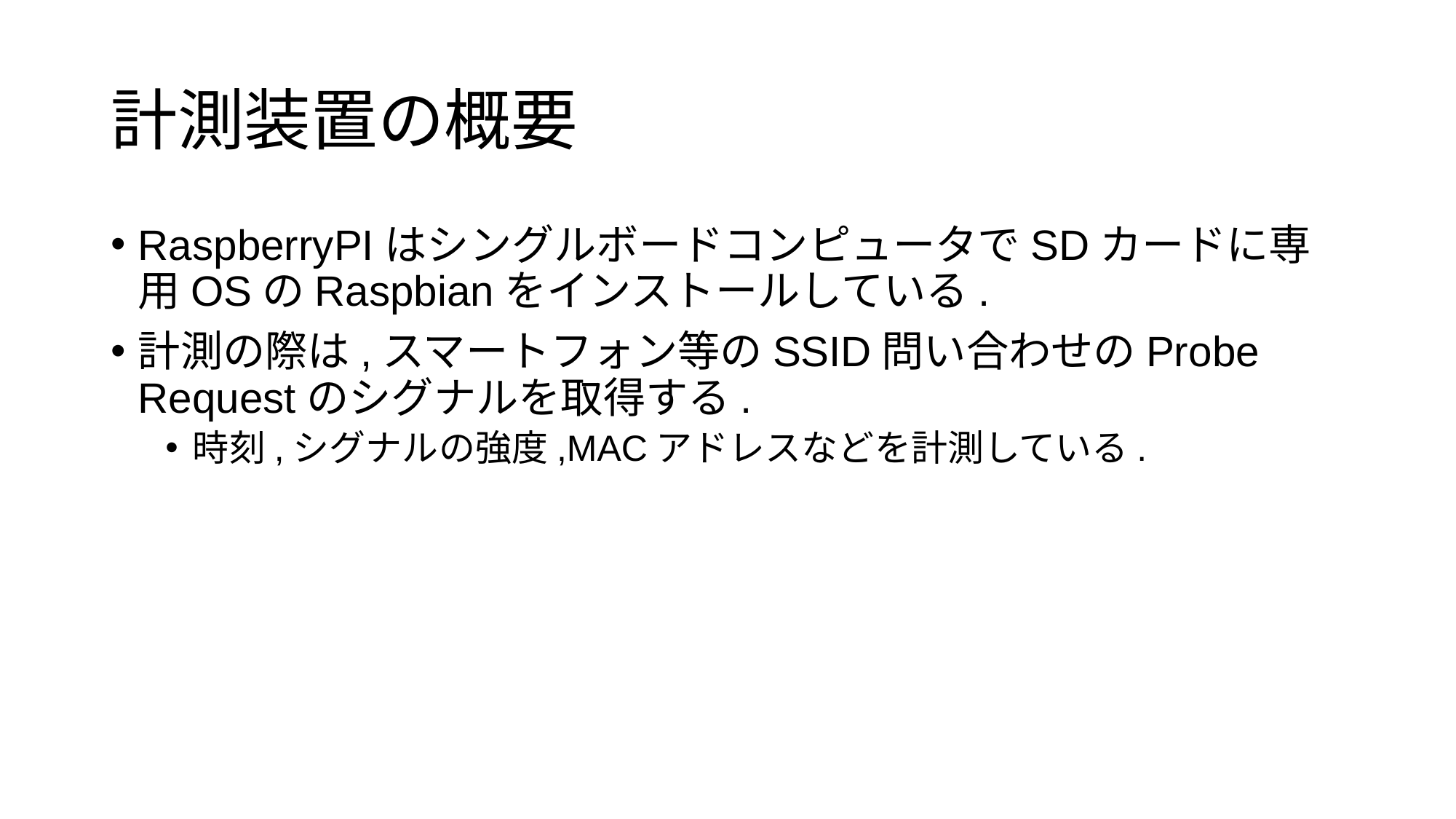

# 計測装置の概要
RaspberryPIはシングルボードコンピュータでSDカードに専用OSのRaspbianをインストールしている.
計測の際は,スマートフォン等のSSID問い合わせのProbe Requestのシグナルを取得する.
時刻,シグナルの強度,MACアドレスなどを計測している.